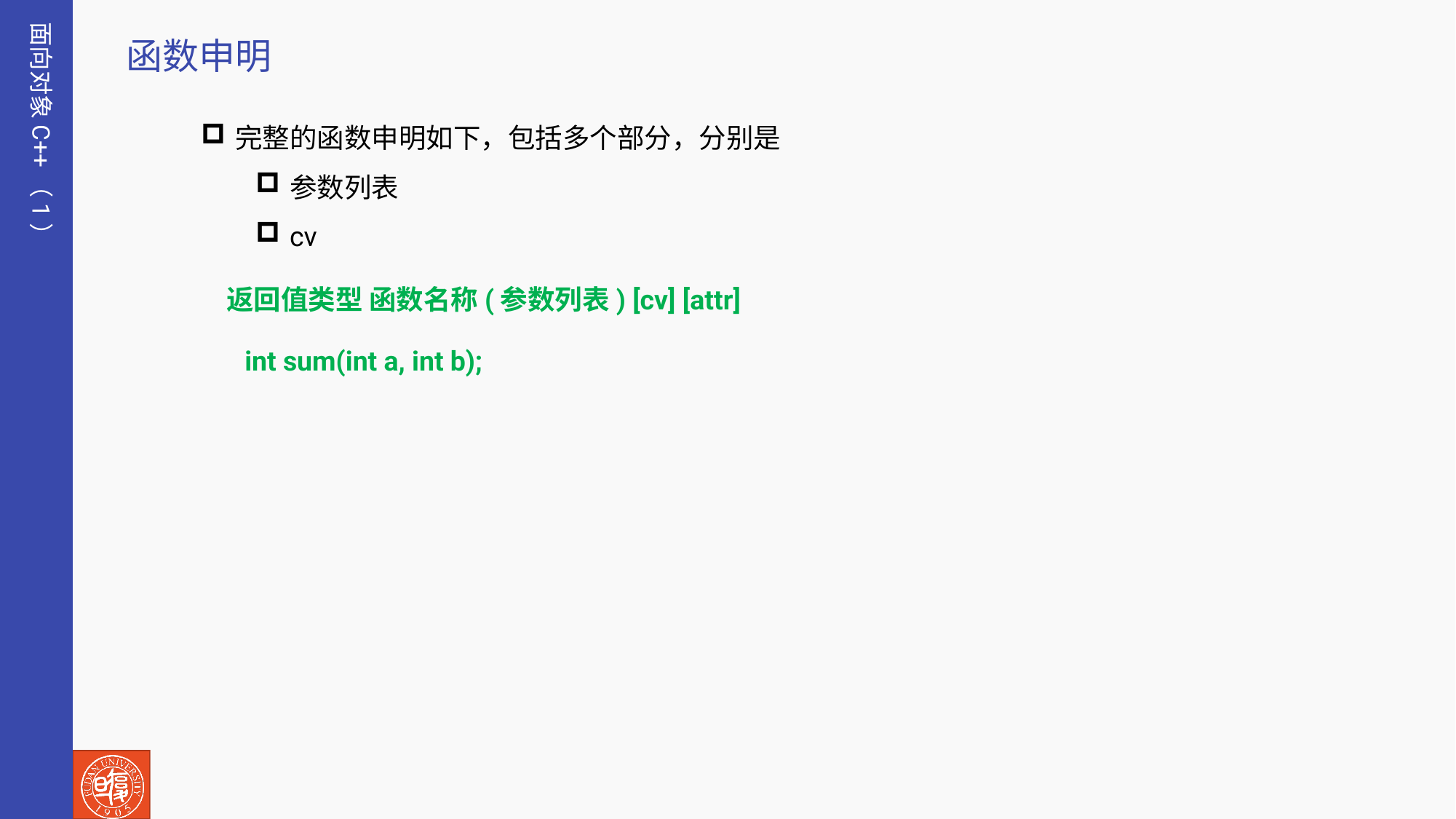

面向对象C++（1）
函数申明
完整的函数申明如下，包括多个部分，分别是
参数列表
cv

返回值类型 函数名称(参数列表) [cv] [attr]
int sum(int a, int b);